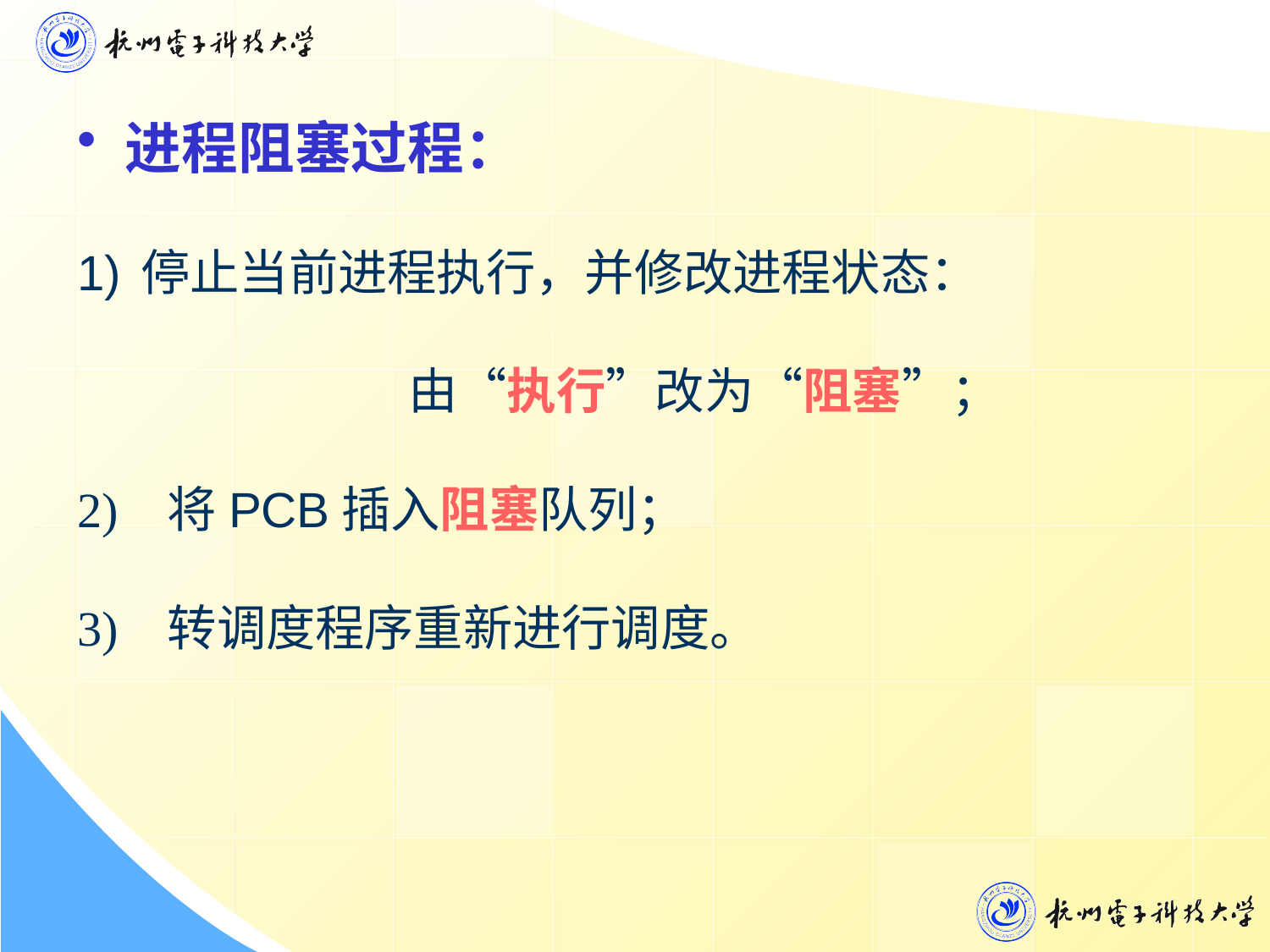

进程阻塞过程：
停止当前进程执行，并修改进程状态：
                             由“执行”改为“阻塞”；
2)   将PCB插入阻塞队列；
3)   转调度程序重新进行调度。